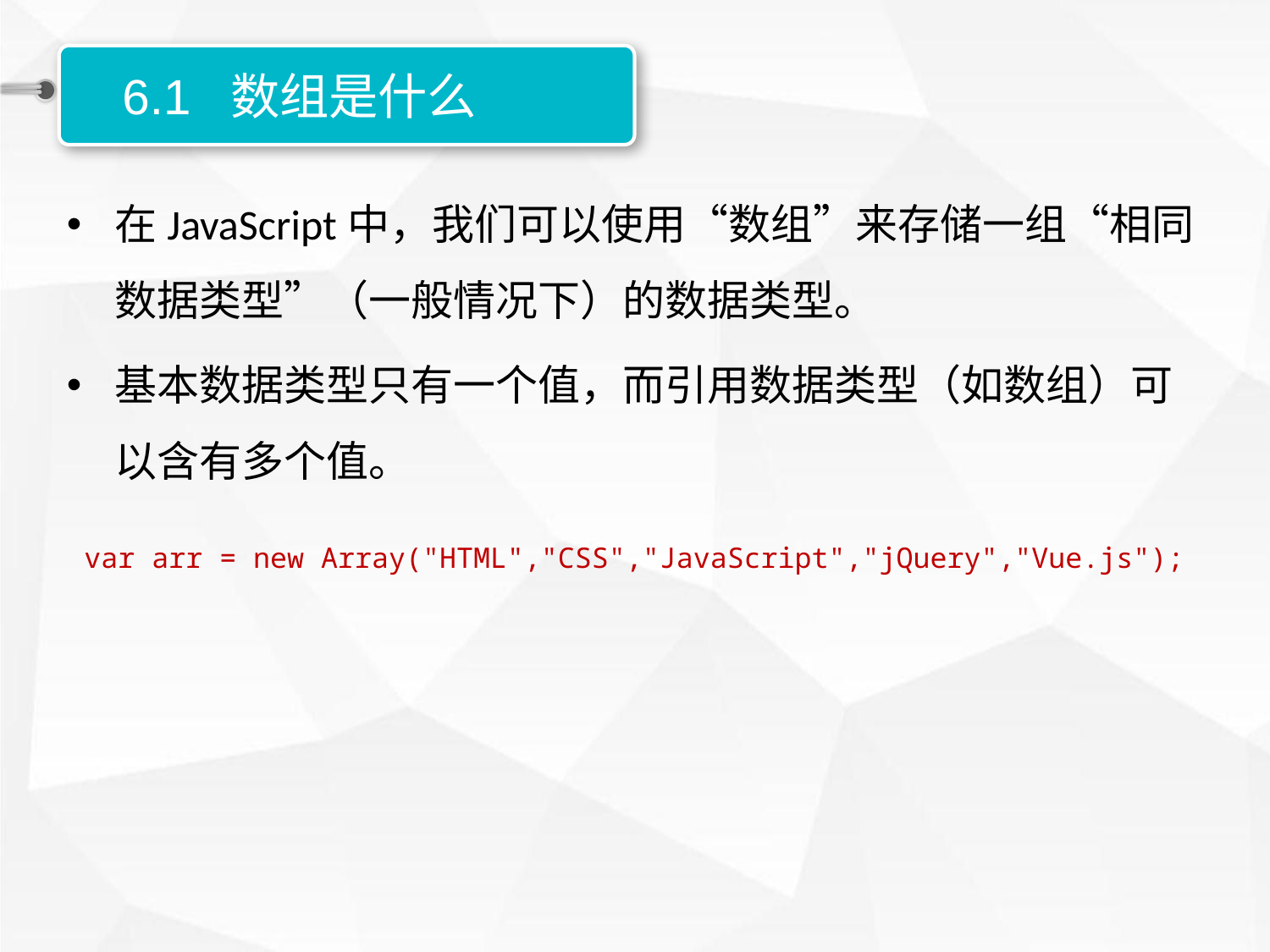

6.1  数组是什么

在JavaScript中，我们可以使用“数组”来存储一组“相同数据类型”（一般情况下）的数据类型。
基本数据类型只有一个值，而引用数据类型（如数组）可以含有多个值。
var arr = new Array("HTML","CSS","JavaScript","jQuery","Vue.js");